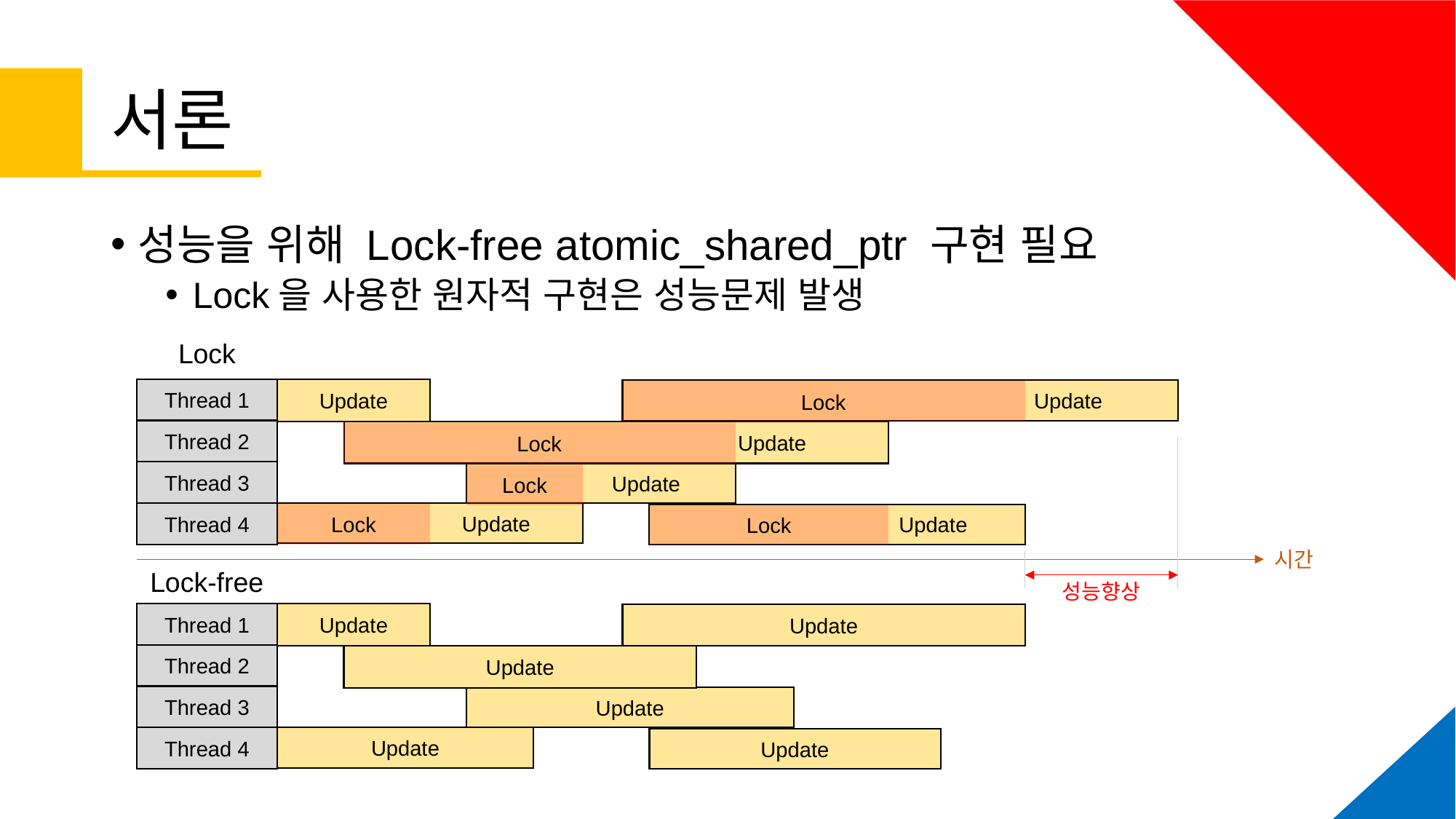

# 서론

성능을 위해 Lock-free atomic_shared_ptr 구현 필요
Lock을 사용한 원자적 구현은 성능문제 발생
Lock
Update
Thread 1
Thread 2
Thread 3
Thread 4
                                                        Update
Lock
                                                    Update
Lock
               Update
Lock
                      Update
Lock
                                Update
Lock
시간
Lock-free
성능향상
Update
Thread 1
Thread 2
Thread 3
Thread 4
Update
Update
Update

Update
Update